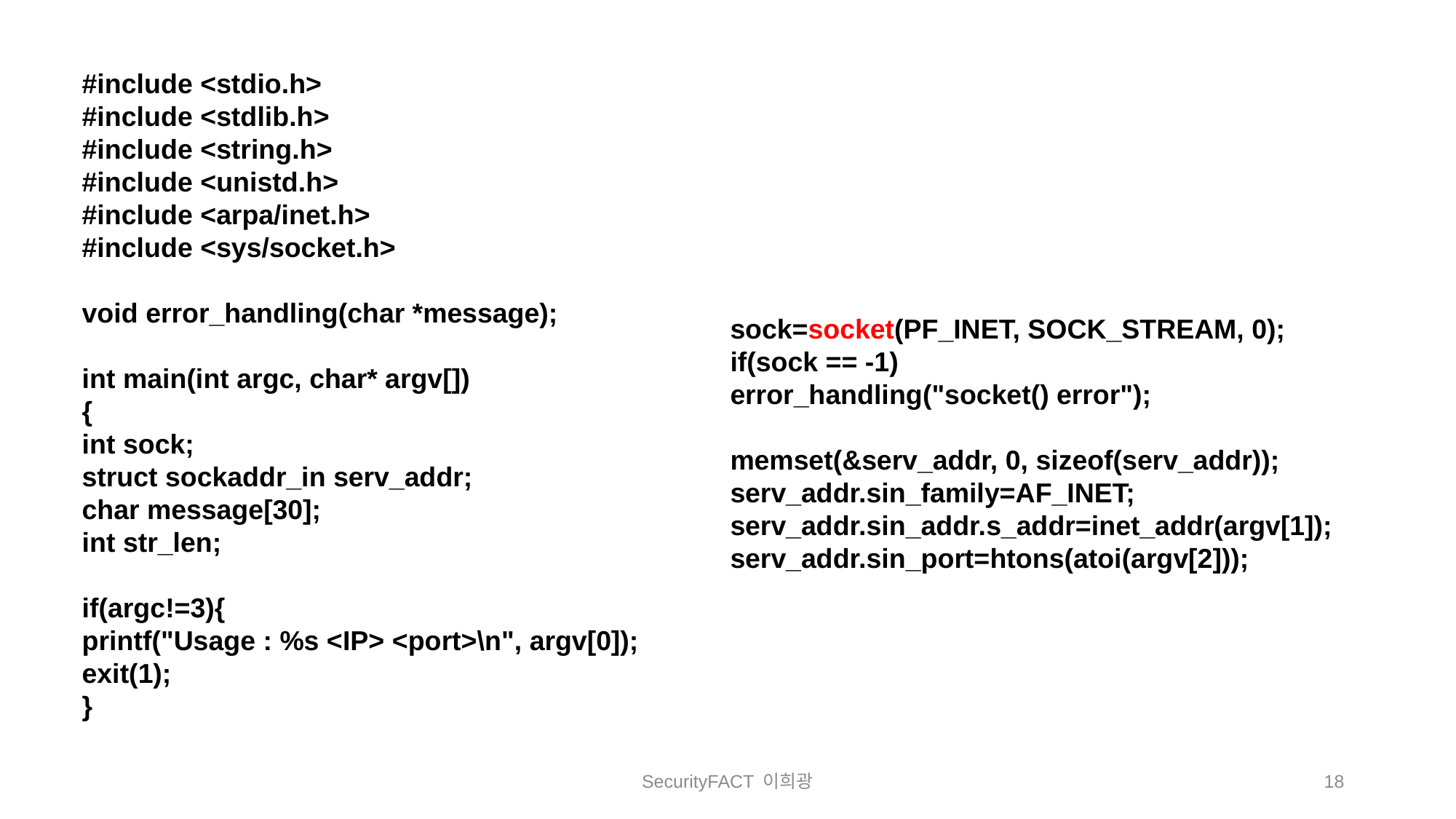

#include <stdio.h>
#include <stdlib.h>
#include <string.h>
#include <unistd.h>
#include <arpa/inet.h>
#include <sys/socket.h>

void error_handling(char *message);

int main(int argc, char* argv[])
{
int sock;
struct sockaddr_in serv_addr;
char message[30];
int str_len;

if(argc!=3){
printf("Usage : %s <IP> <port>\n", argv[0]);
exit(1);
}
sock=socket(PF_INET, SOCK_STREAM, 0);
if(sock == -1)
error_handling("socket() error");

memset(&serv_addr, 0, sizeof(serv_addr));
serv_addr.sin_family=AF_INET;
serv_addr.sin_addr.s_addr=inet_addr(argv[1]);
serv_addr.sin_port=htons(atoi(argv[2]));
SecurityFACT 이희광
18